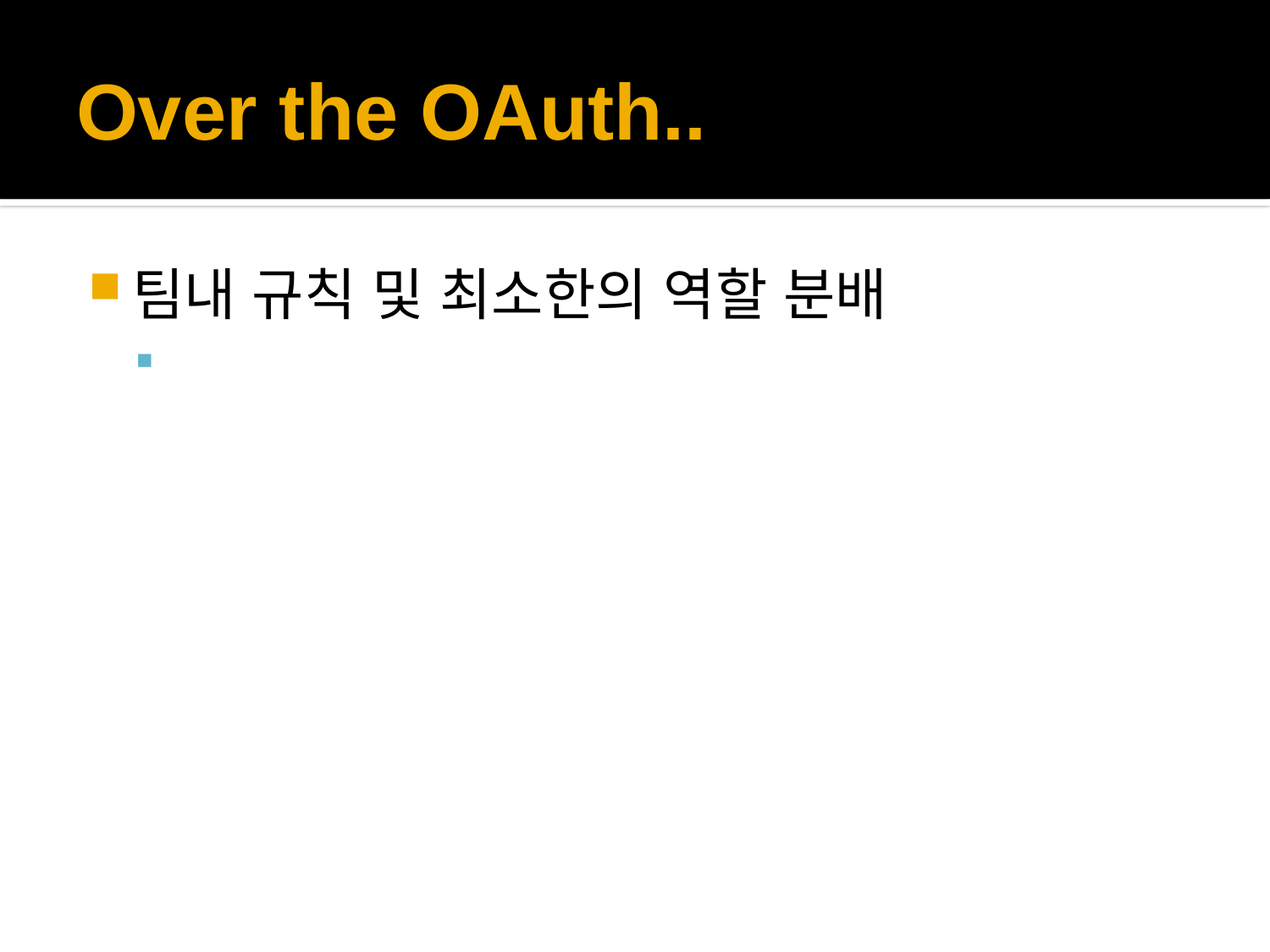

# Over the OAuth..
팀내 규칙 및 최소한의 역할 분배